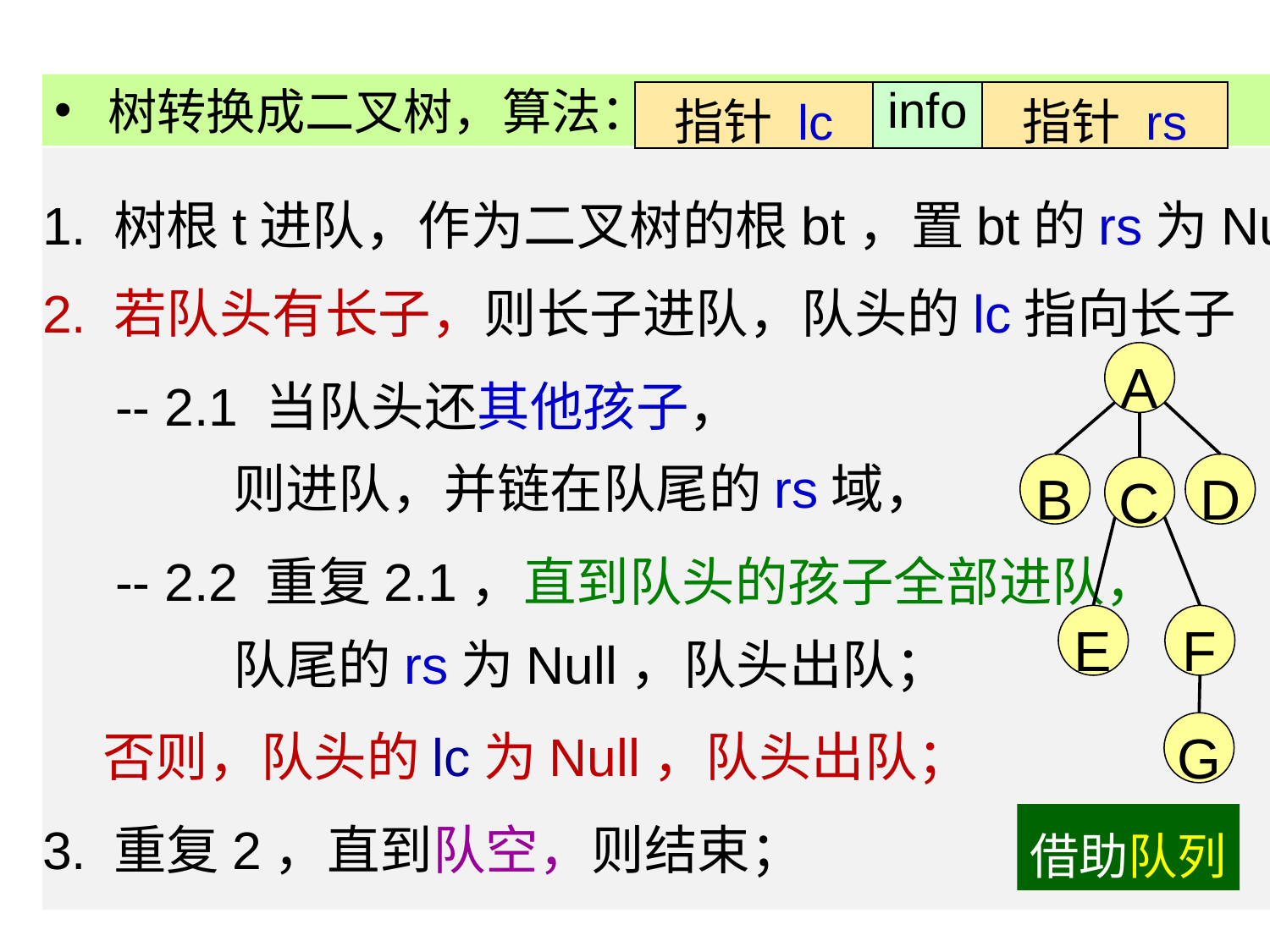

树转换成二叉树，算法：
| 指针 lc | info | 指针 rs |
| --- | --- | --- |
树根t进队，作为二叉树的根bt，置bt的rs为Null；
若队头有长子，则长子进队，队头的lc指向长子
     -- 2.1 当队头还其他孩子，
               则进队，并链在队尾的rs域，
     -- 2.2 重复2.1，直到队头的孩子全部进队，
               队尾的rs为Null，队头出队；
    否则，队头的lc为Null，队头出队；
3. 重复2，直到队空，则结束；

A
B
D
C
E
F
G
借助队列